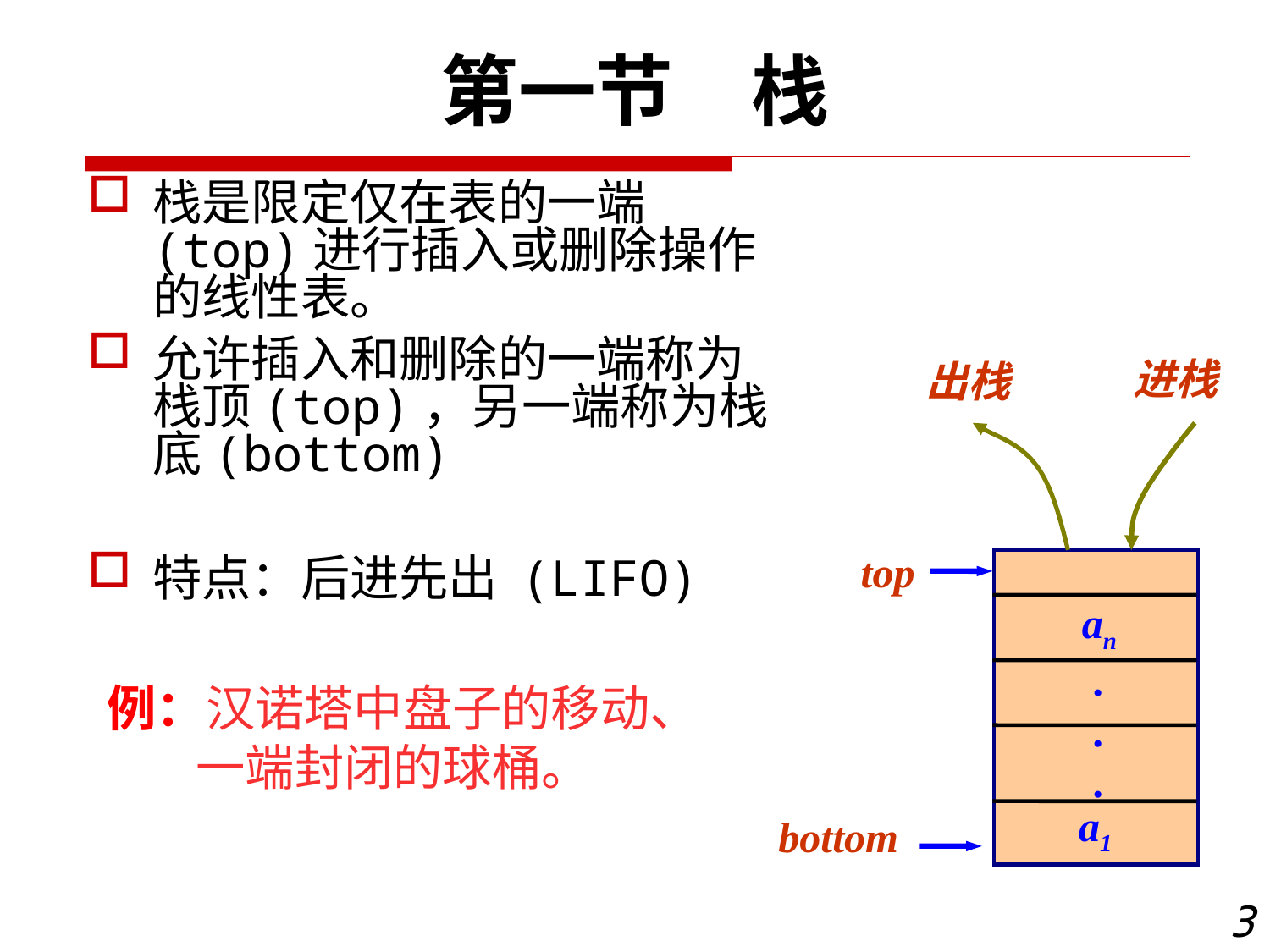

第一节　栈
栈是限定仅在表的一端(top)进行插入或删除操作的线性表。
允许插入和删除的一端称为栈顶(top)，另一端称为栈底(bottom)

特点：后进先出 (LIFO)
进栈
  出栈

top

an
.
.
.

a1

bottom

例：汉诺塔中盘子的移动、
       一端封闭的球桶。
3